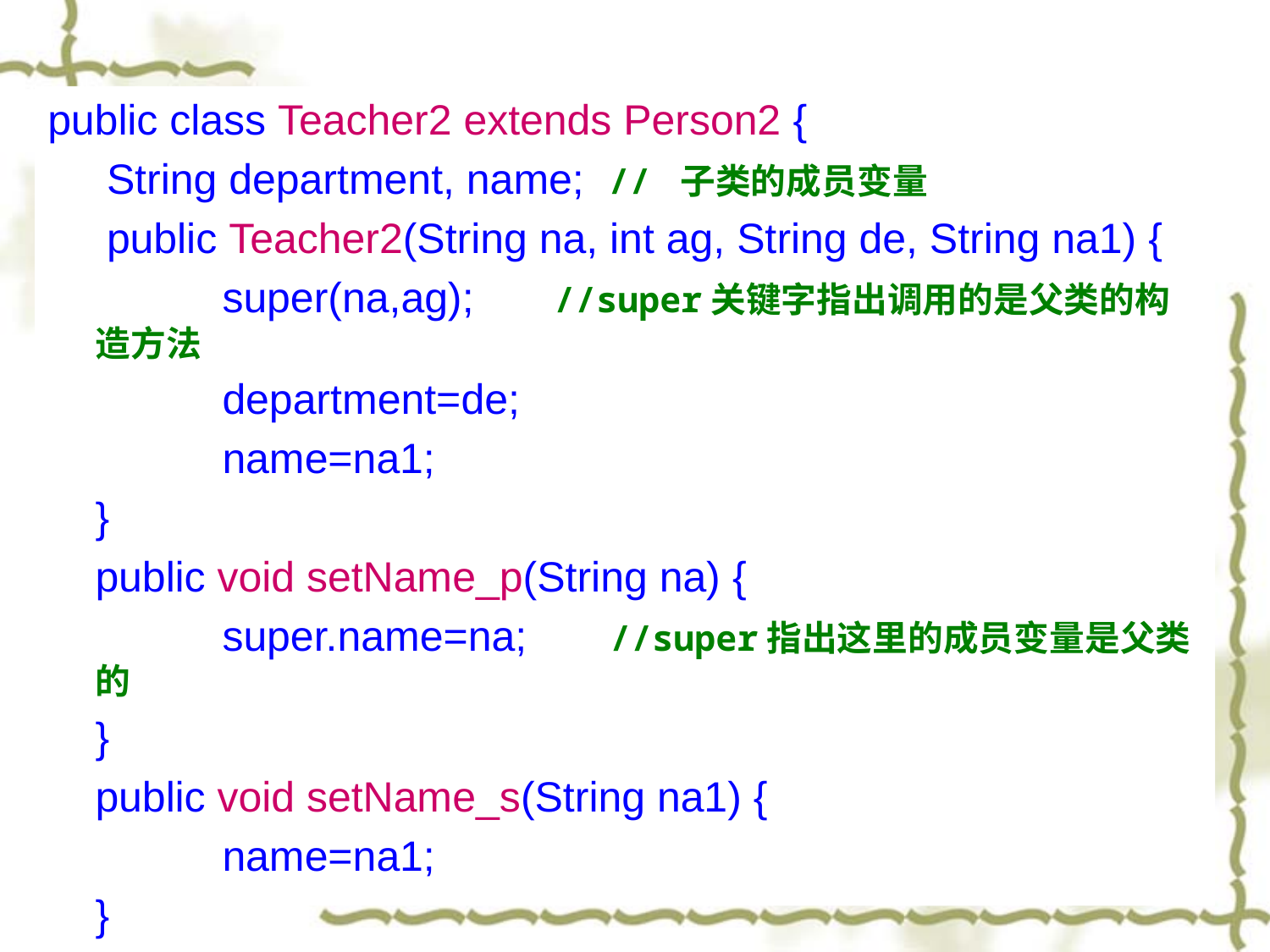

public class Teacher2 extends Person2 {
     String department, name;  // 子类的成员变量
     public Teacher2(String na, int ag, String de, String na1) {
    		super(na,ag);        //super关键字指出调用的是父类的构造方法
    		department=de;
    		name=na1;
 	}
	public void setName_p(String na) {
	  	super.name=na;       //super指出这里的成员变量是父类的
	}
	public void setName_s(String na1) {
	  	name=na1;
	}